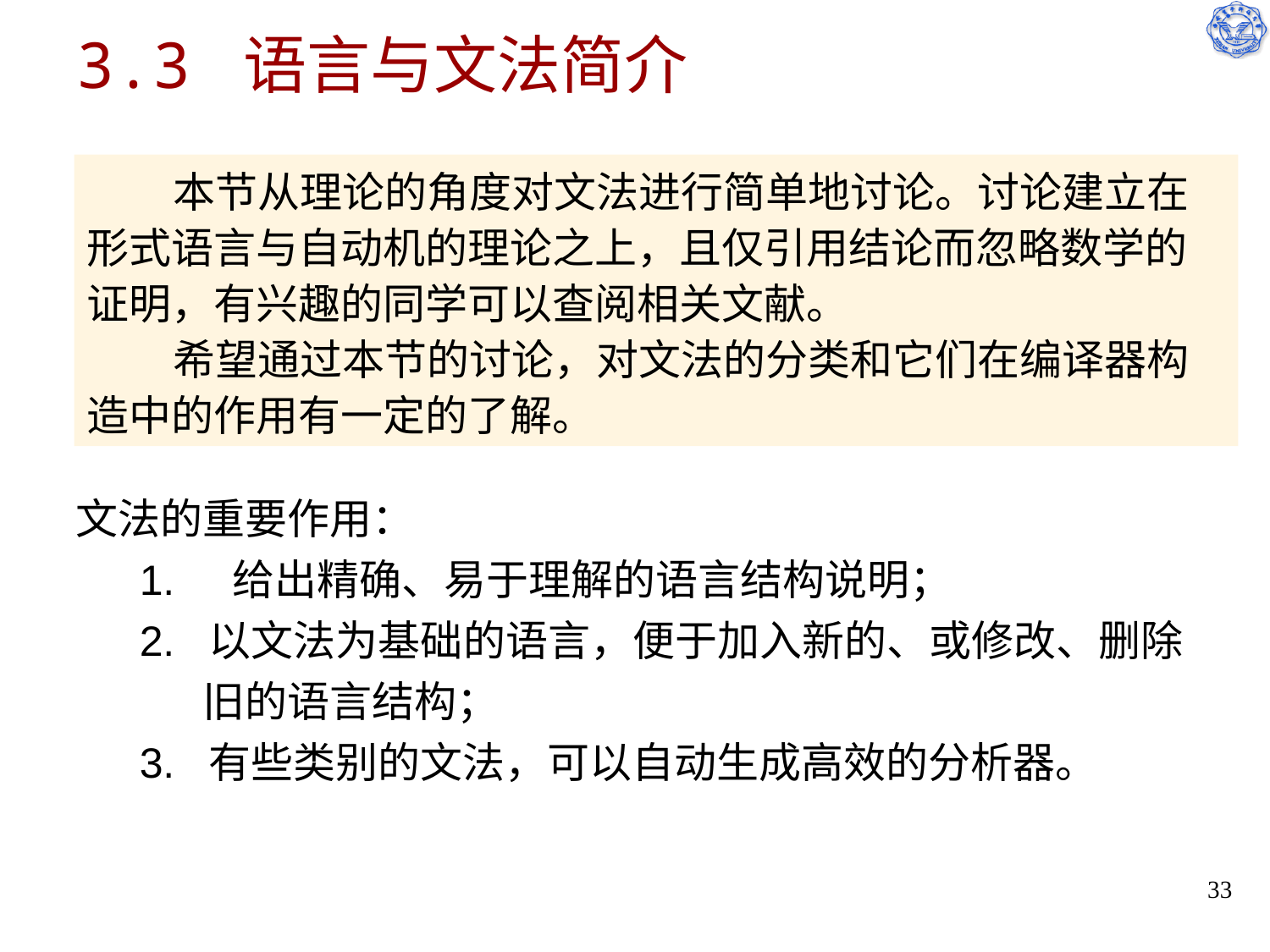

# 3.3 语言与文法简介
        本节从理论的角度对文法进行简单地讨论。讨论建立在形式语言与自动机的理论之上，且仅引用结论而忽略数学的证明，有兴趣的同学可以查阅相关文献。
        希望通过本节的讨论，对文法的分类和它们在编译器构造中的作用有一定的了解。
文法的重要作用：
1.    给出精确、易于理解的语言结构说明；
2.  以文法为基础的语言，便于加入新的、或修改、删除旧的语言结构；
3.  有些类别的文法，可以自动生成高效的分析器。
33